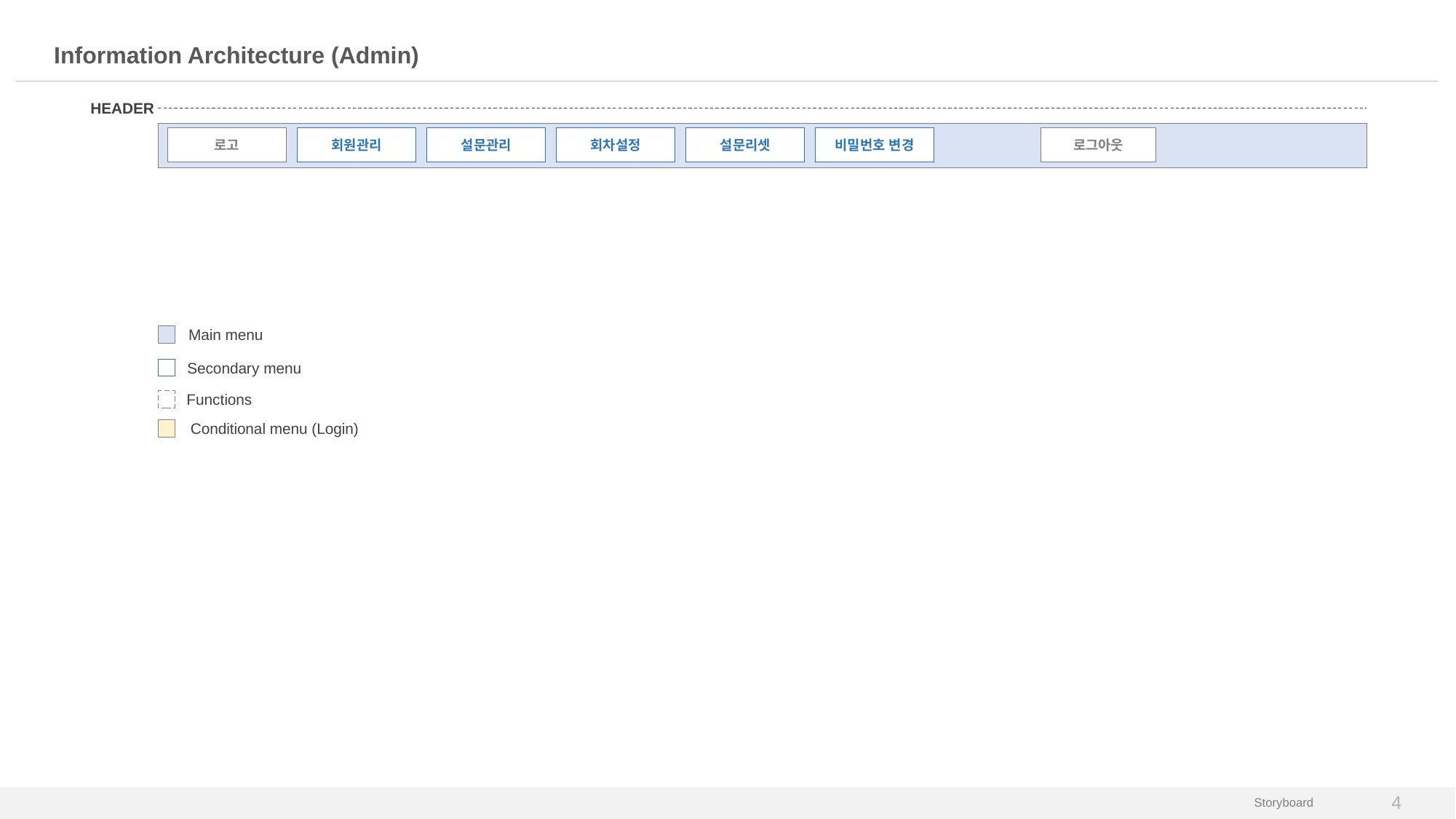

Information Architecture (Admin)
HEADER

로고
회원관리
설문관리
회차설정
설문리셋
비밀번호 변경
로그아웃
Main menu

Secondary menu

Functions

Conditional menu (Login)

4